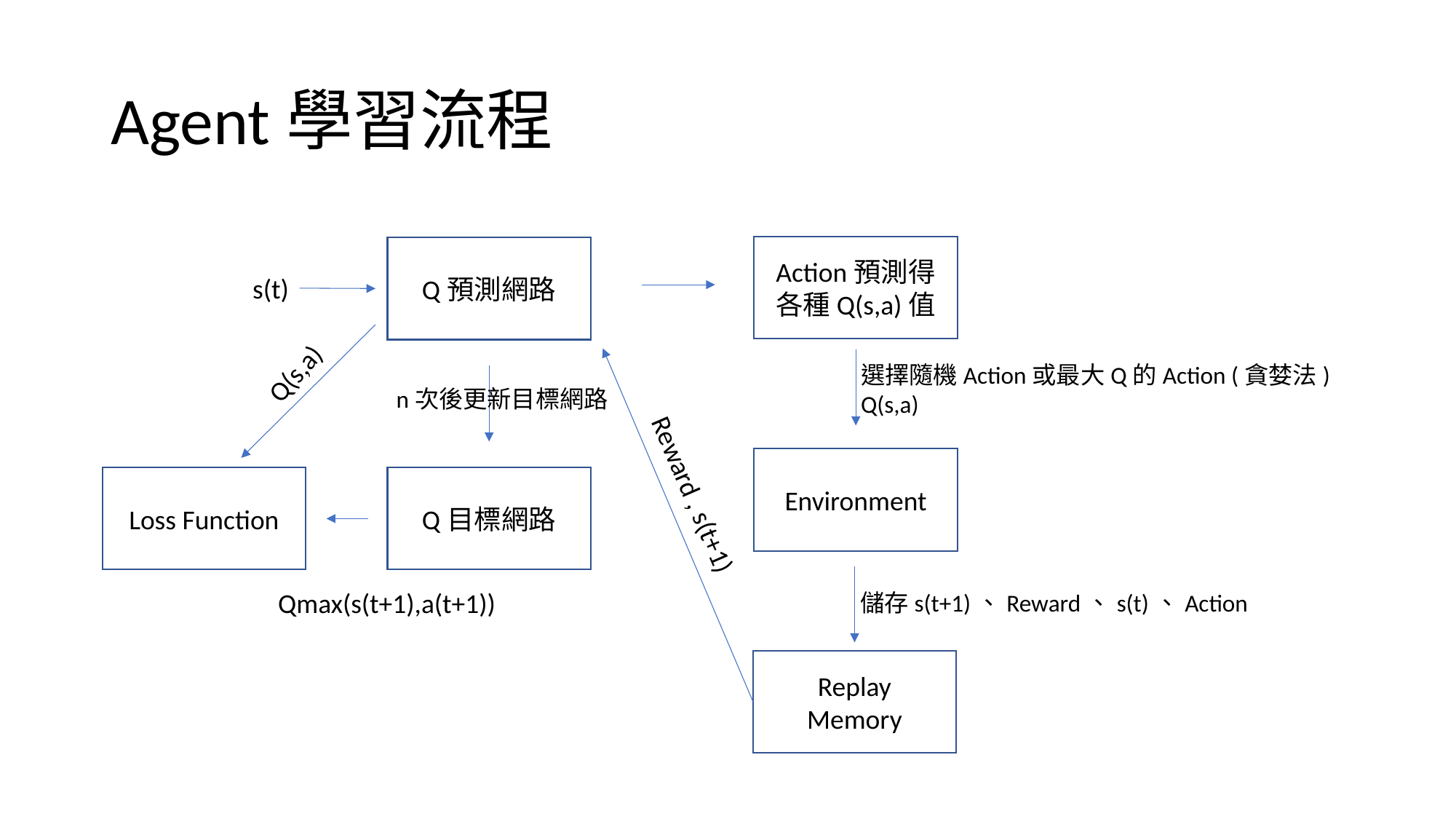

# Agent學習流程
Action預測得各種Q(s,a)值
Q預測網路
s(t)
Q(s,a)
選擇隨機Action或最大Q的Action (貪婪法)
Q(s,a)
n次後更新目標網路
Environment
Loss Function
Q目標網路
Reward , s(t+1)
Qmax(s(t+1),a(t+1))
儲存s(t+1)、Reward、s(t)、Action
Replay
Memory